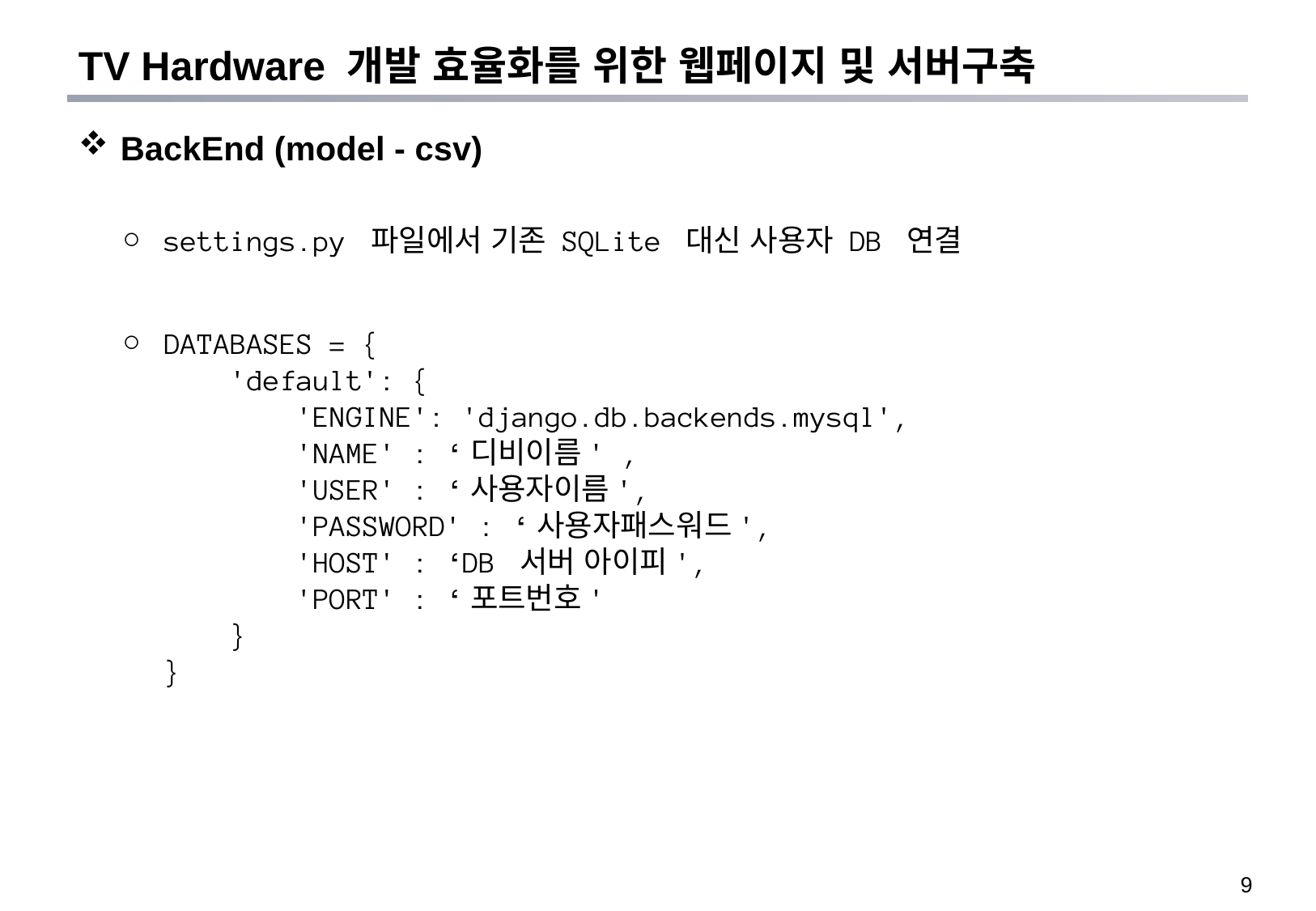

# TV Hardware 개발 효율화를 위한 웹페이지 및 서버구축
BackEnd (model - csv)

settings.py 파일에서 기존 SQLite 대신 사용자 DB 연결

DATABASES = {
    'default': {
        'ENGINE': 'django.db.backends.mysql',
        'NAME' : ‘디비이름' ,
        'USER' : ‘사용자이름',
        'PASSWORD' : ‘사용자패스워드',
        'HOST' : ‘DB 서버 아이피',
        'PORT' : ‘포트번호'
    }
}